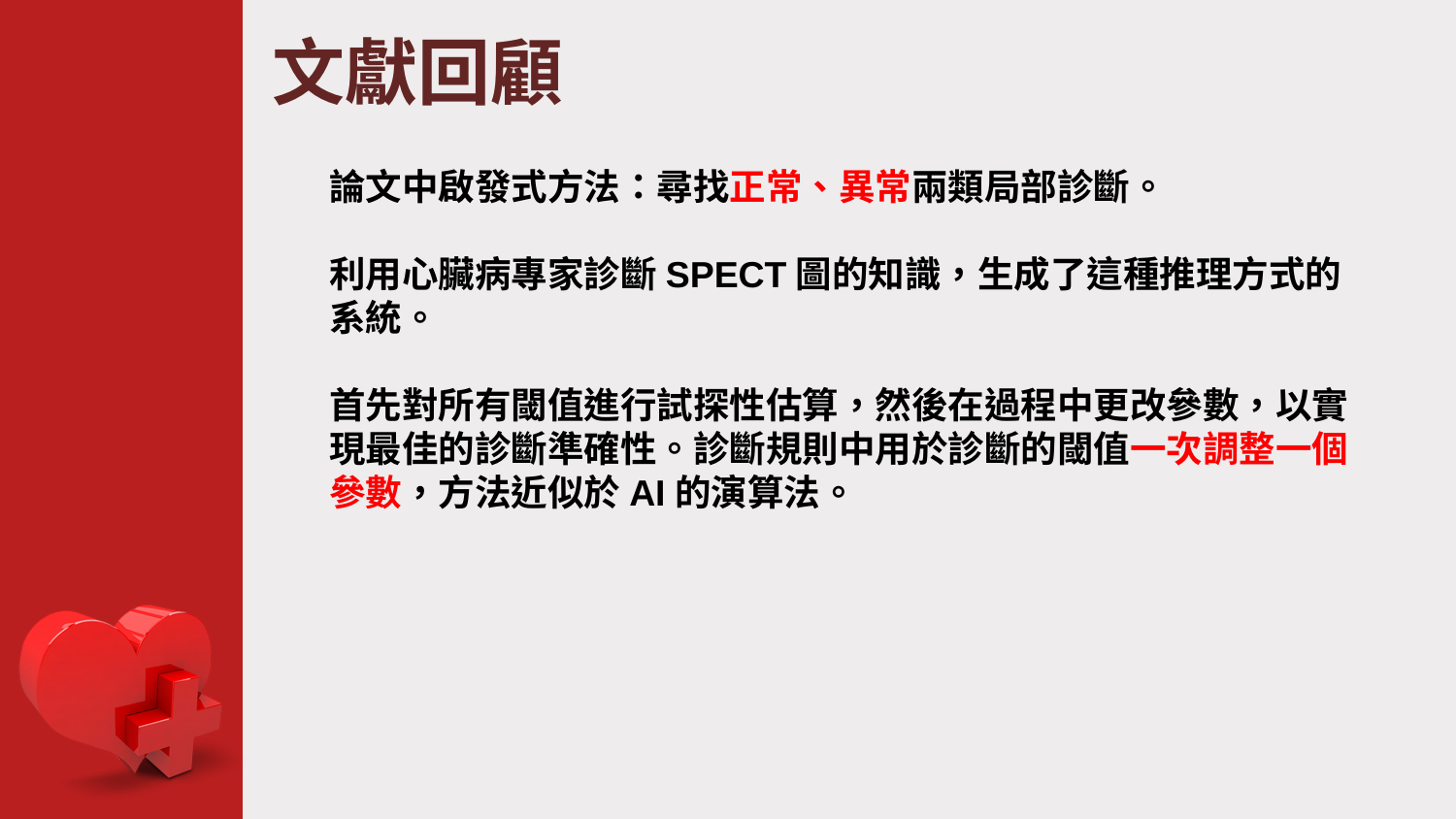

# 文獻回顧
論文中啟發式方法：尋找正常、異常兩類局部診斷。

利用心臟病專家診斷SPECT圖的知識，生成了這種推理方式的系統。

首先對所有閾值進行試探性估算，然後在過程中更改參數，以實現最佳的診斷準確性。診斷規則中用於診斷的閾值一次調整一個參數，方法近似於AI的演算法。